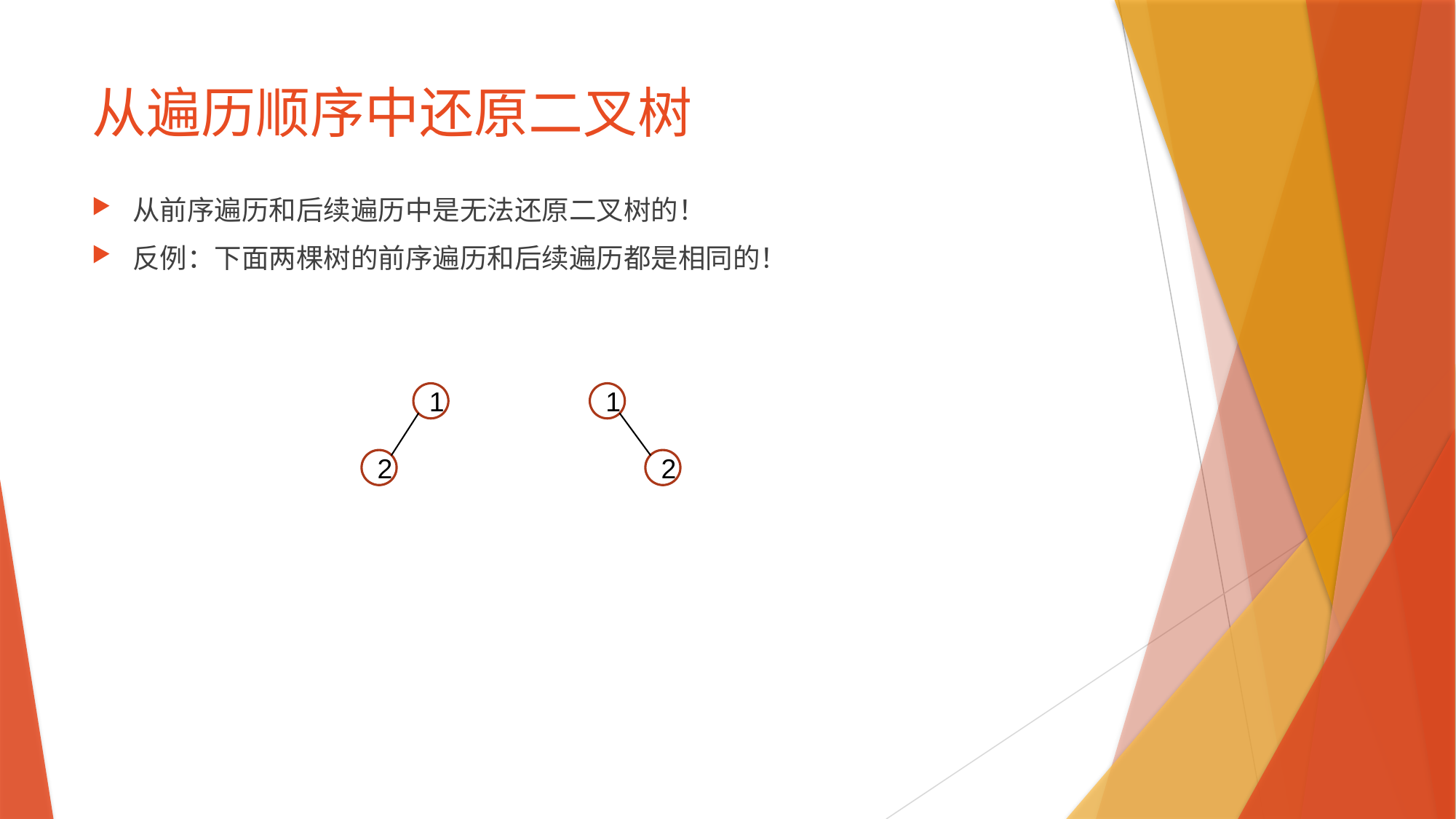

# 从遍历顺序中还原二叉树
从前序遍历和后续遍历中是无法还原二叉树的！
反例：下面两棵树的前序遍历和后续遍历都是相同的！
1
1
2
2